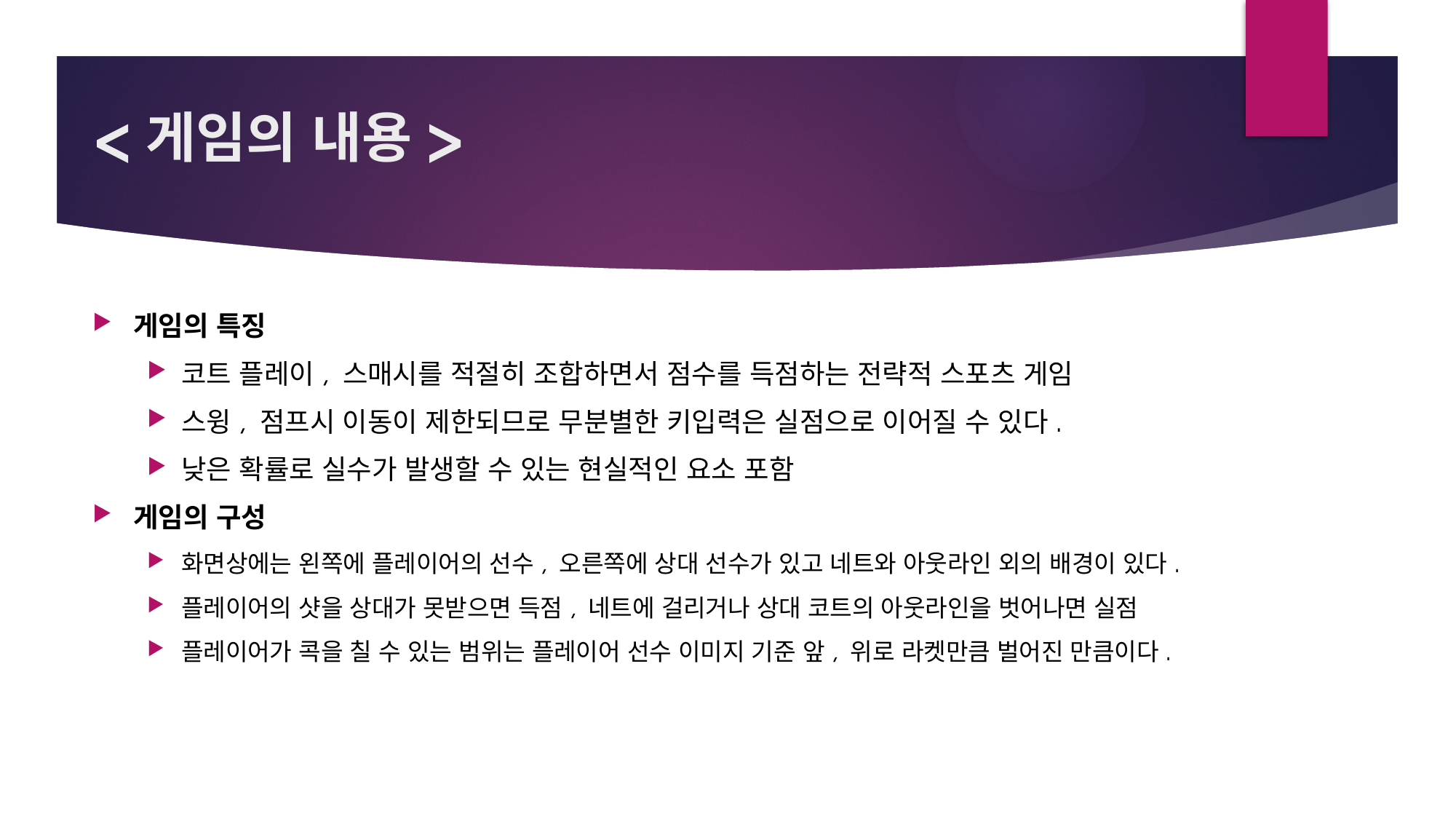

# <게임의 내용>
게임의 특징
코트 플레이, 스매시를 적절히 조합하면서 점수를 득점하는 전략적 스포츠 게임
스윙, 점프시 이동이 제한되므로 무분별한 키입력은 실점으로 이어질 수 있다.
낮은 확률로 실수가 발생할 수 있는 현실적인 요소 포함
게임의 구성
화면상에는 왼쪽에 플레이어의 선수, 오른쪽에 상대 선수가 있고 네트와 아웃라인 외의 배경이 있다.
플레이어의 샷을 상대가 못받으면 득점, 네트에 걸리거나 상대 코트의 아웃라인을 벗어나면 실점
플레이어가 콕을 칠 수 있는 범위는 플레이어 선수 이미지 기준 앞, 위로 라켓만큼 벌어진 만큼이다.